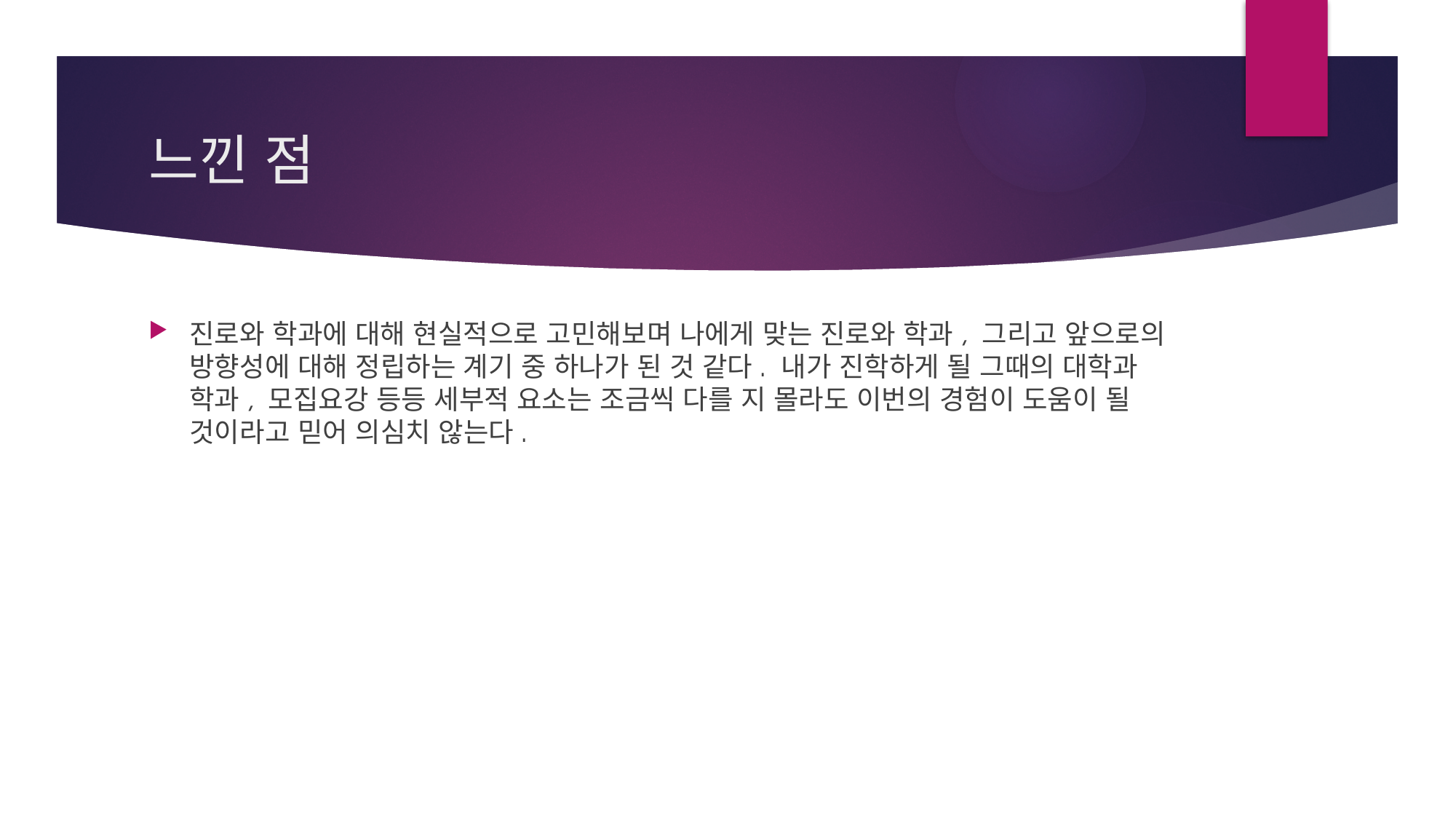

# 느낀 점
진로와 학과에 대해 현실적으로 고민해보며 나에게 맞는 진로와 학과, 그리고 앞으로의 방향성에 대해 정립하는 계기 중 하나가 된 것 같다. 내가 진학하게 될 그때의 대학과 학과, 모집요강 등등 세부적 요소는 조금씩 다를 지 몰라도 이번의 경험이 도움이 될 것이라고 믿어 의심치 않는다.